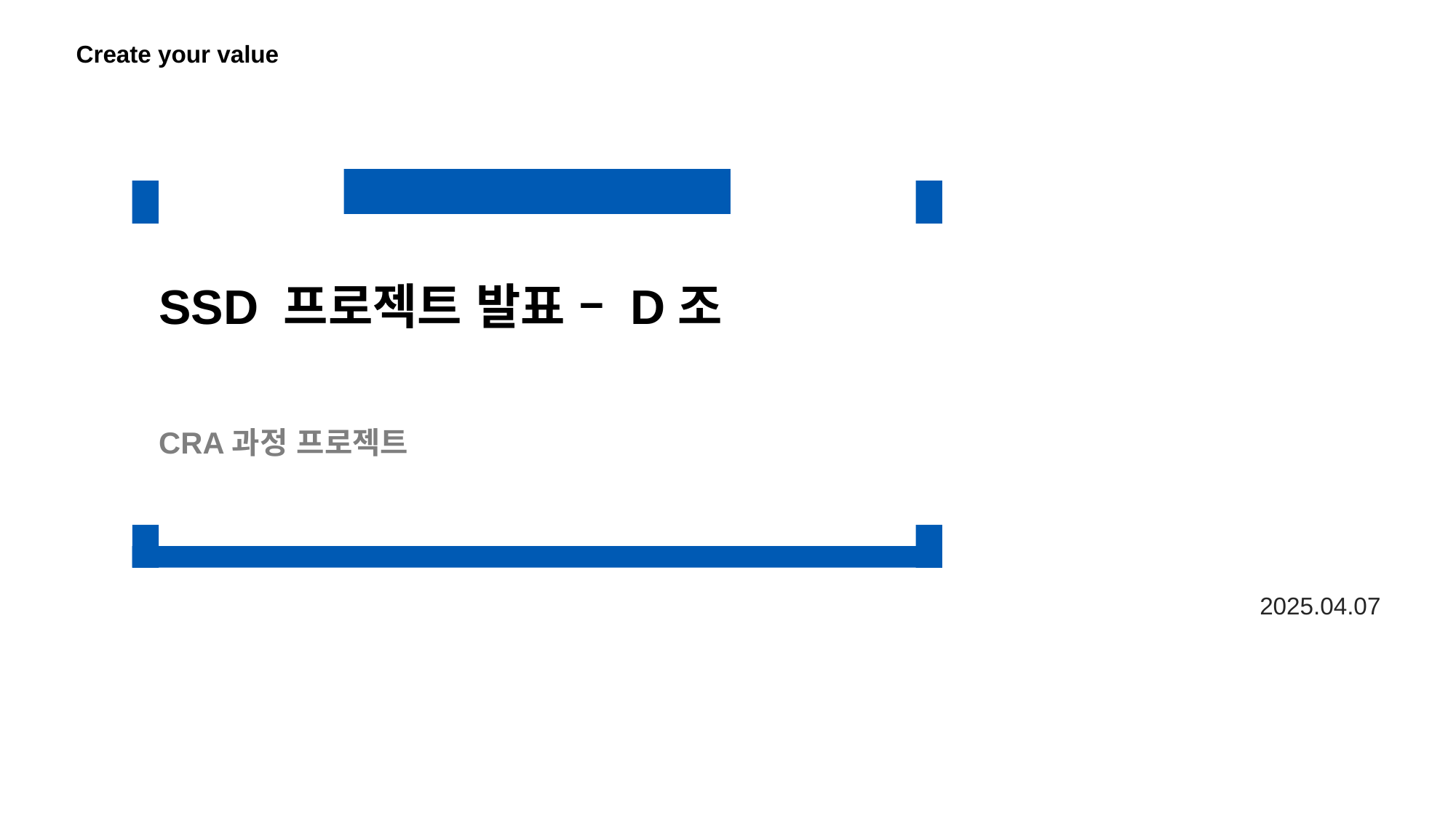

SSD 프로젝트 발표 – D조
CRA과정 프로젝트
2025.04.07